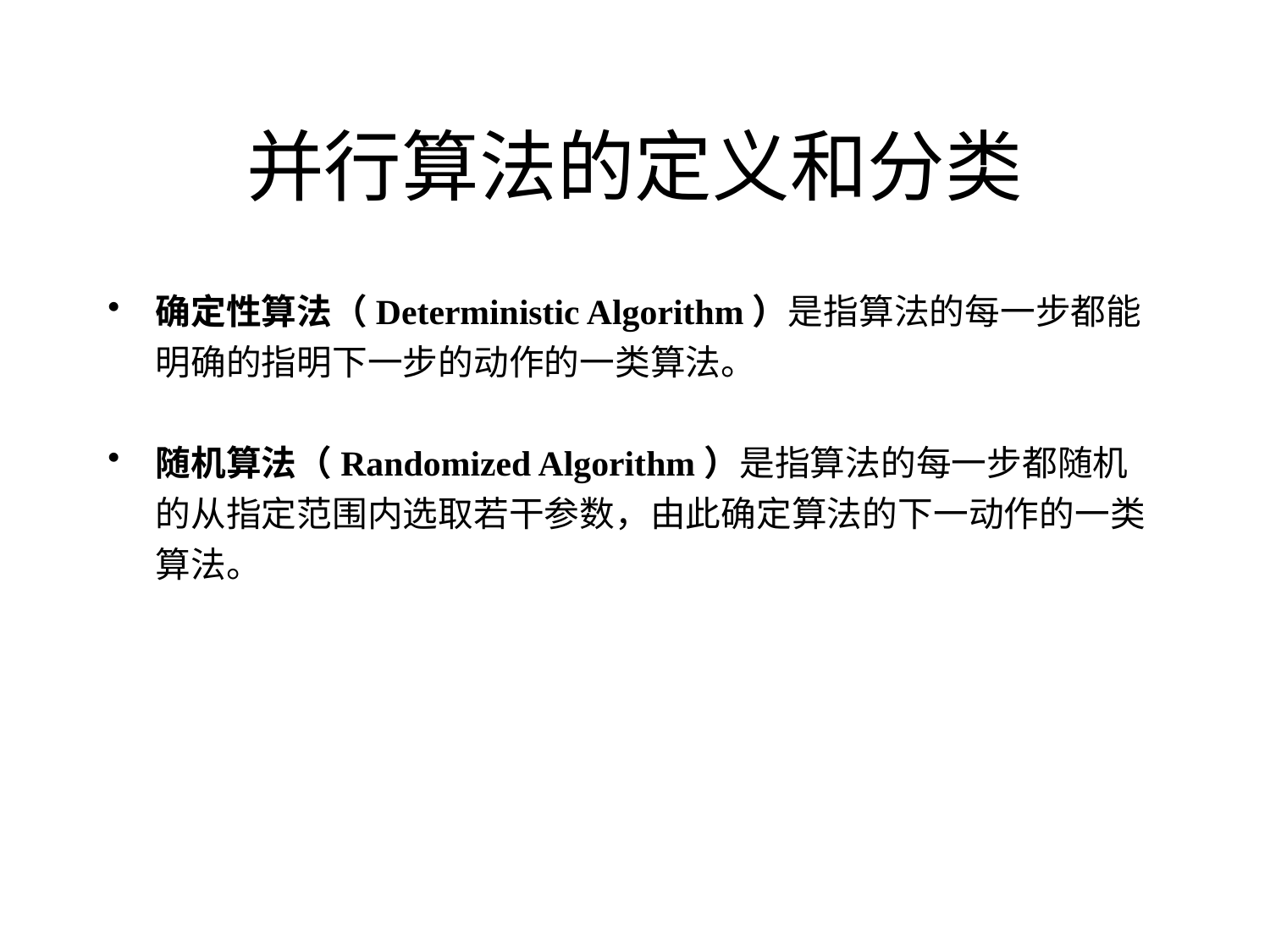

# 并行算法的定义和分类
确定性算法（Deterministic Algorithm）是指算法的每一步都能明确的指明下一步的动作的一类算法。
随机算法（Randomized Algorithm）是指算法的每一步都随机的从指定范围内选取若干参数，由此确定算法的下一动作的一类算法。